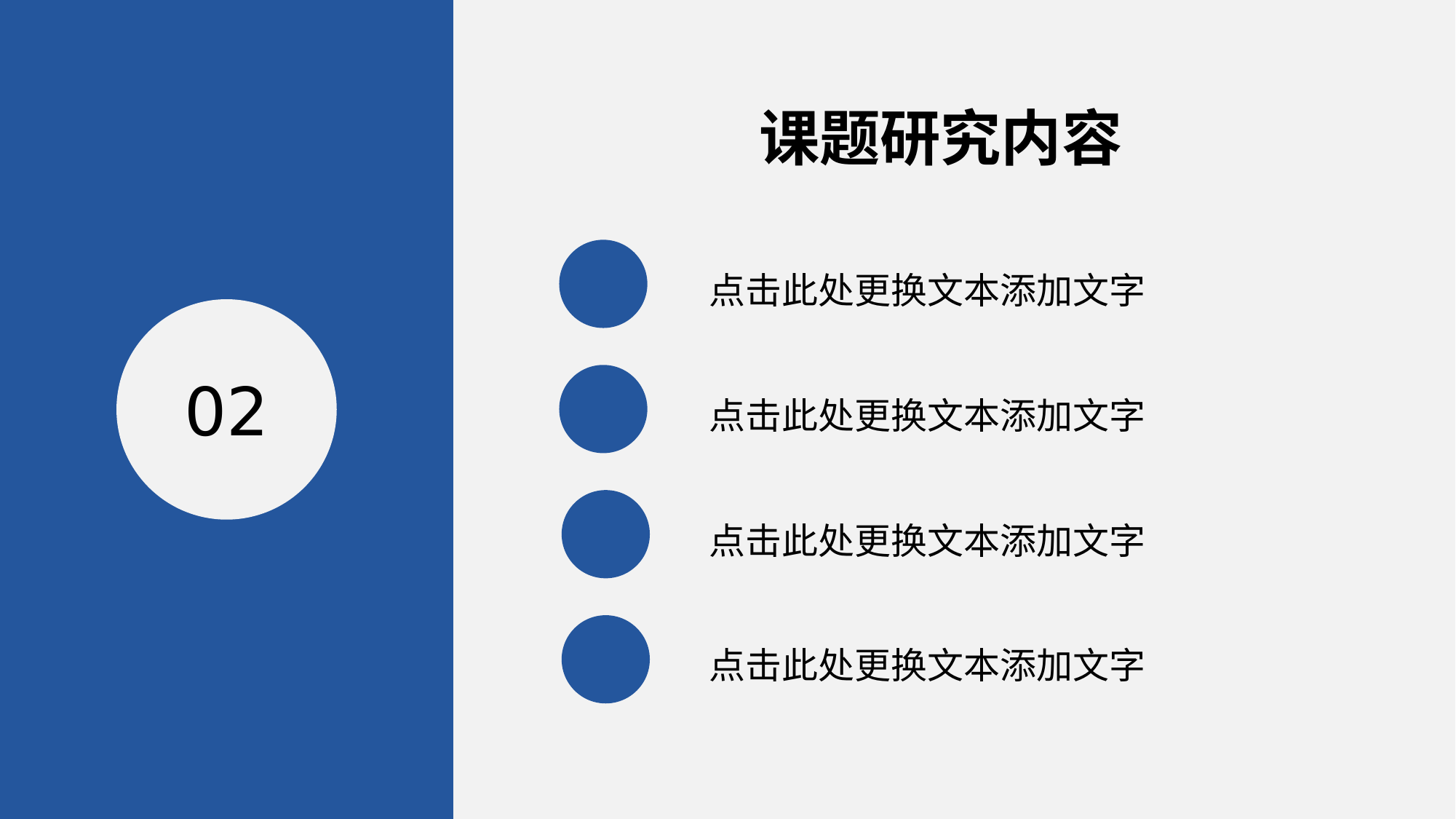

课题研究内容

点击此处更换文本添加文字

02

点击此处更换文本添加文字

点击此处更换文本添加文字

点击此处更换文本添加文字